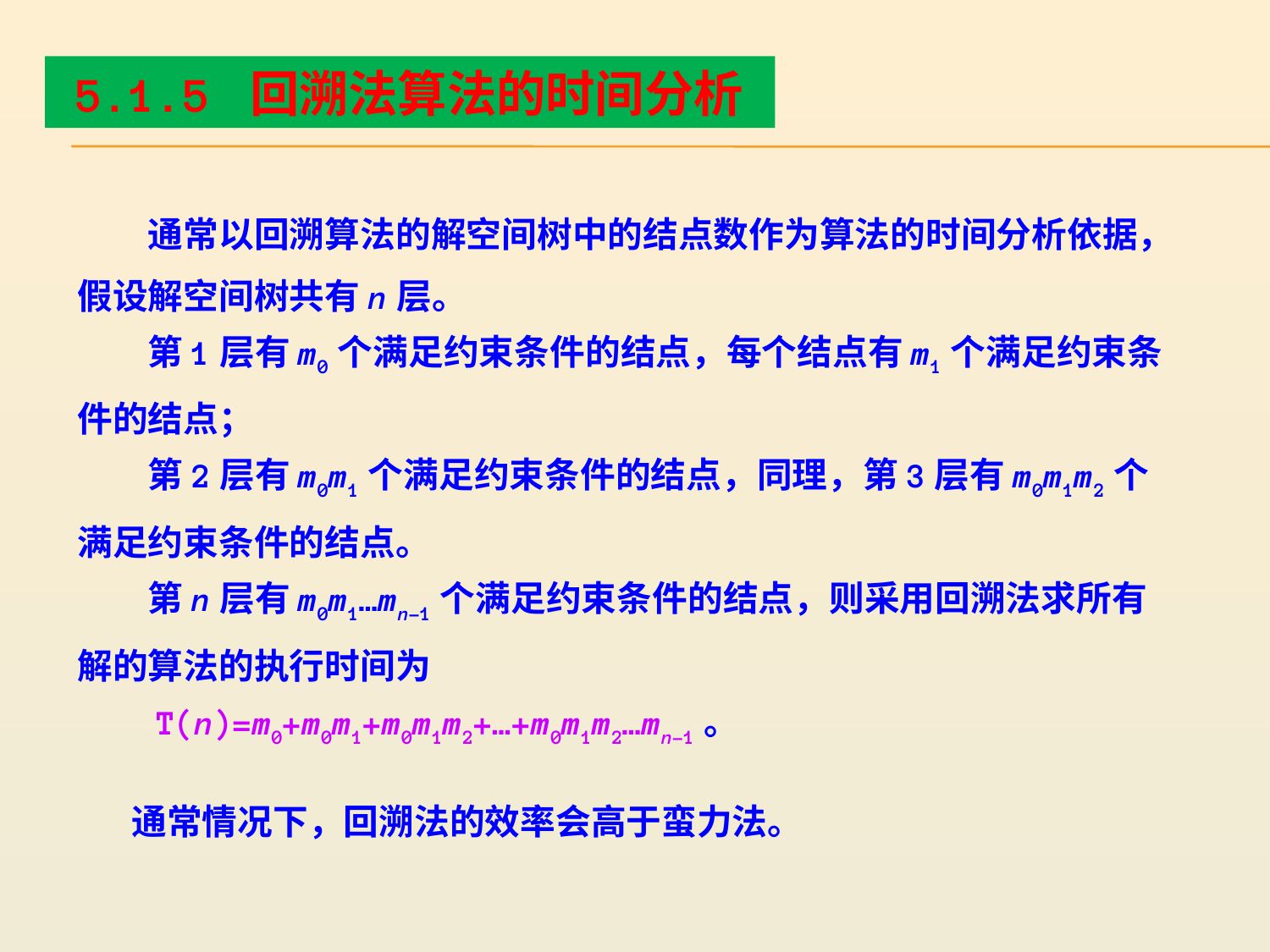

5.1.5 回溯法算法的时间分析
　　通常以回溯算法的解空间树中的结点数作为算法的时间分析依据，假设解空间树共有n层。
　　第1层有m0个满足约束条件的结点，每个结点有m1个满足约束条件的结点；
　　第2层有m0m1个满足约束条件的结点，同理，第3层有m0m1m2个满足约束条件的结点。
　　第n层有m0m1…mn-1个满足约束条件的结点，则采用回溯法求所有解的算法的执行时间为
　　T(n)=m0+m0m1+m0m1m2+…+m0m1m2…mn-1。
通常情况下，回溯法的效率会高于蛮力法。